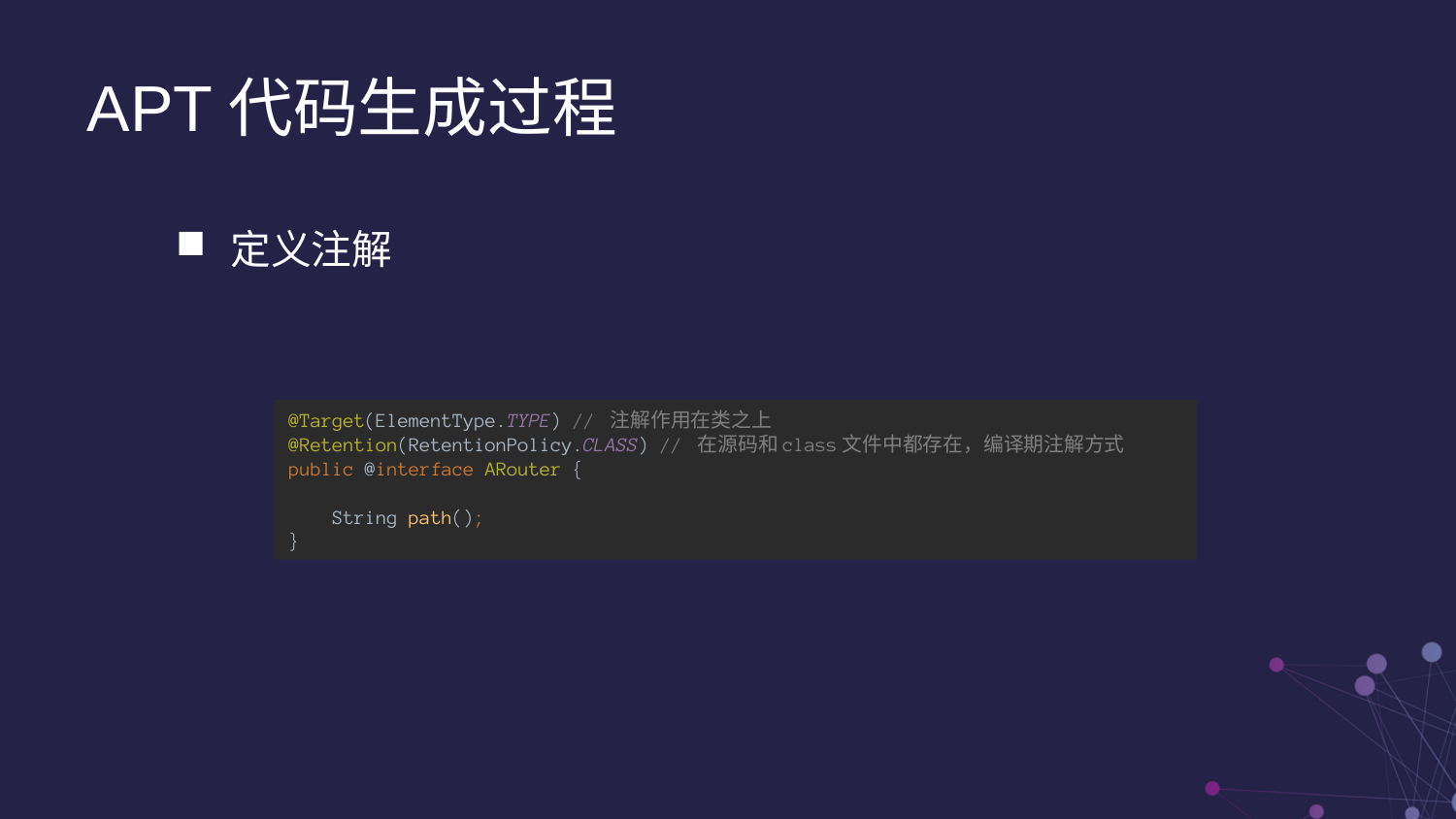

APT代码生成过程
定义注解
@Target(ElementType.TYPE) // 注解作用在类之上
@Retention(RetentionPolicy.CLASS) // 在源码和class文件中都存在，编译期注解方式
public @interface ARouter {
    String path();
}